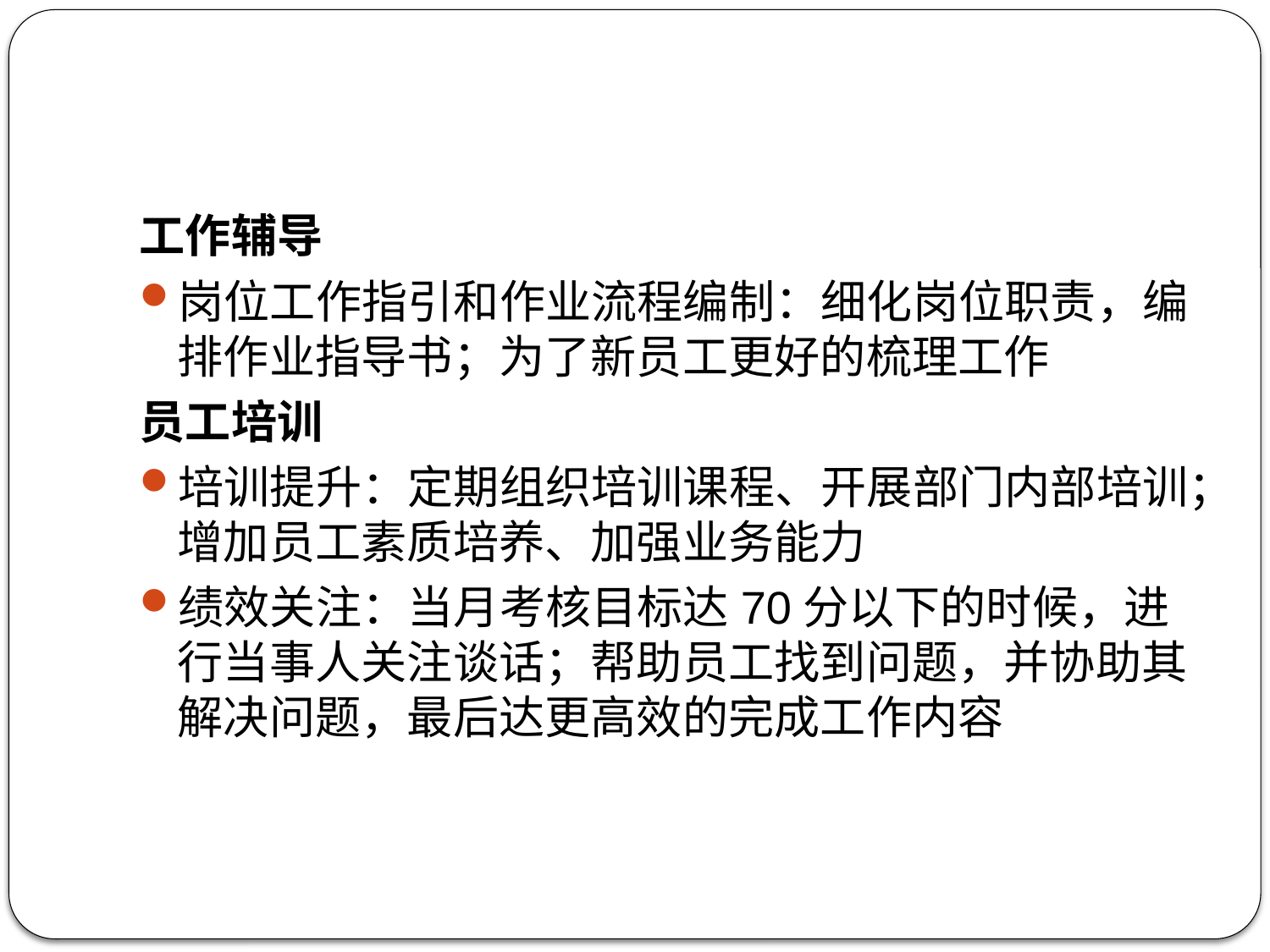

工作辅导
岗位工作指引和作业流程编制：细化岗位职责，编排作业指导书；为了新员工更好的梳理工作
员工培训
培训提升：定期组织培训课程、开展部门内部培训；增加员工素质培养、加强业务能力
绩效关注：当月考核目标达70分以下的时候，进行当事人关注谈话；帮助员工找到问题，并协助其解决问题，最后达更高效的完成工作内容